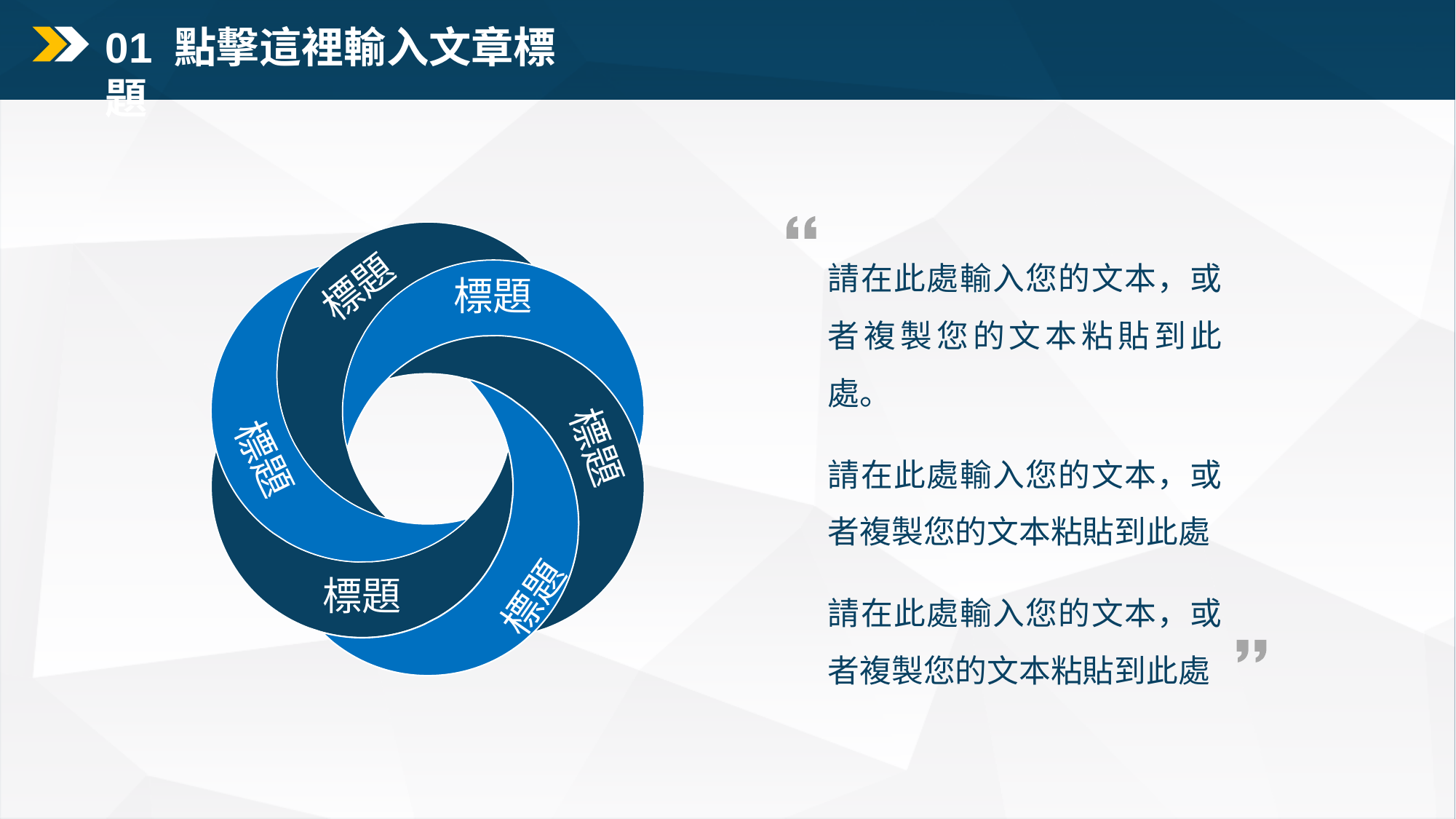

01 點擊這裡輸入文章標題

請在此處輸入您的文本，或者複製您的文本粘貼到此處。
請在此處輸入您的文本，或者複製您的文本粘貼到此處
請在此處輸入您的文本，或者複製您的文本粘貼到此處
標題
標題
標題
標題
標題

標題